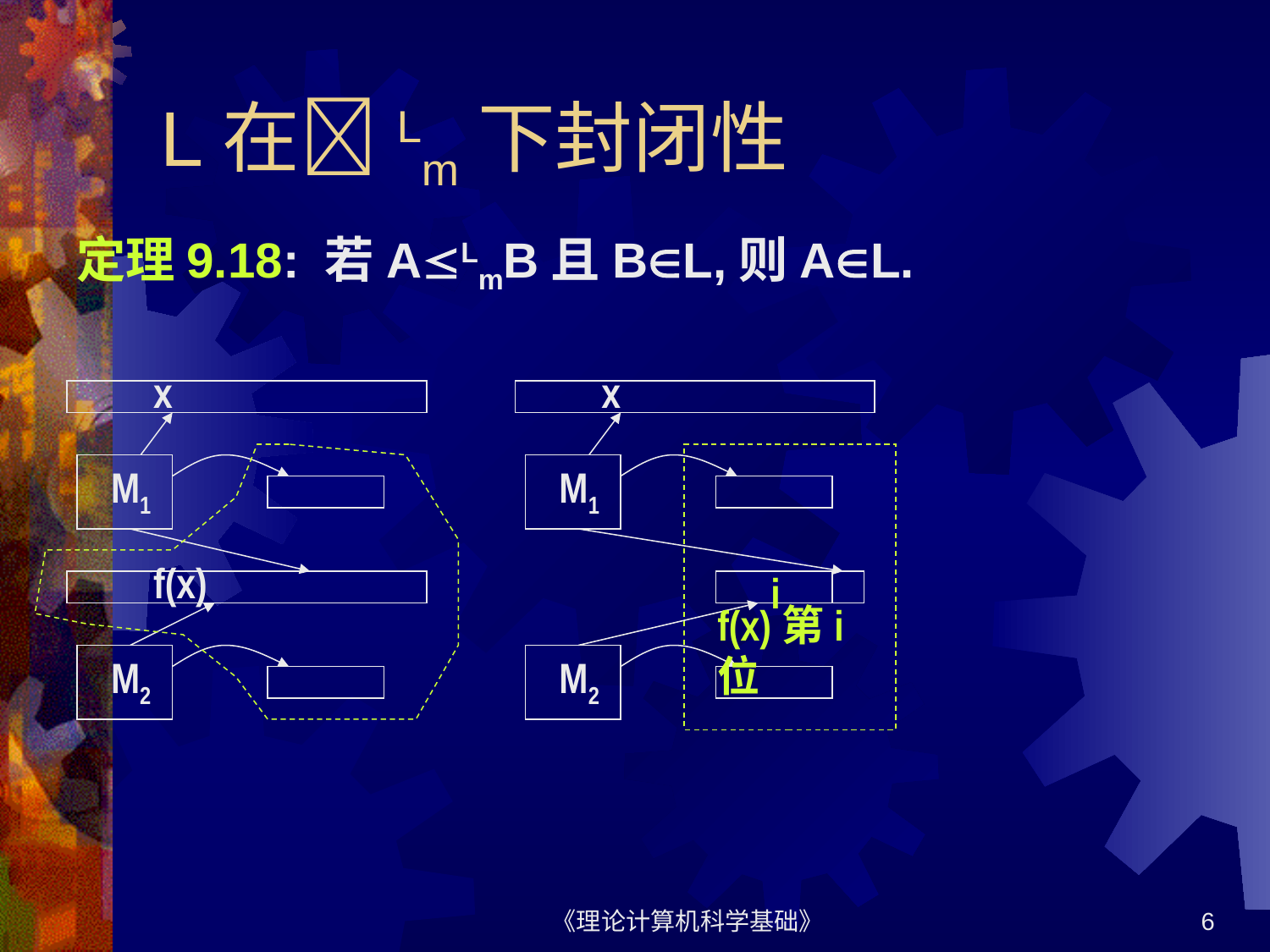

# L在≤Lm下封闭性
定理9.18: 若A≤LmB且B∈L,则A∈L.
x

M1

f(x)

M2

x

M1

i

f(x)第i位

M2

《理论计算机科学基础》
6